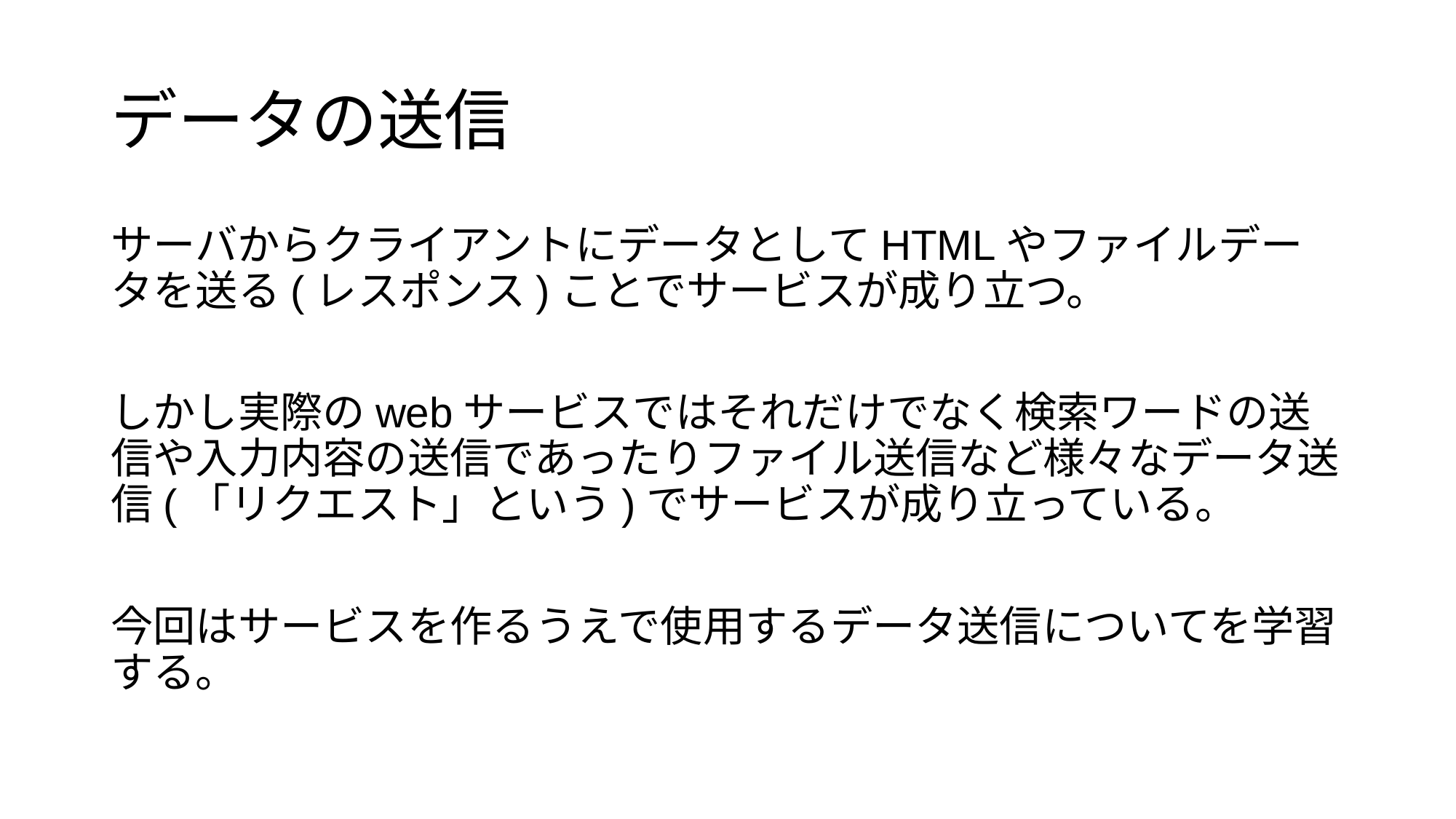

# データの送信
サーバからクライアントにデータとしてHTMLやファイルデータを送る(レスポンス)ことでサービスが成り立つ。

しかし実際のwebサービスではそれだけでなく検索ワードの送信や入力内容の送信であったりファイル送信など様々なデータ送信(「リクエスト」という)でサービスが成り立っている。

今回はサービスを作るうえで使用するデータ送信についてを学習する。